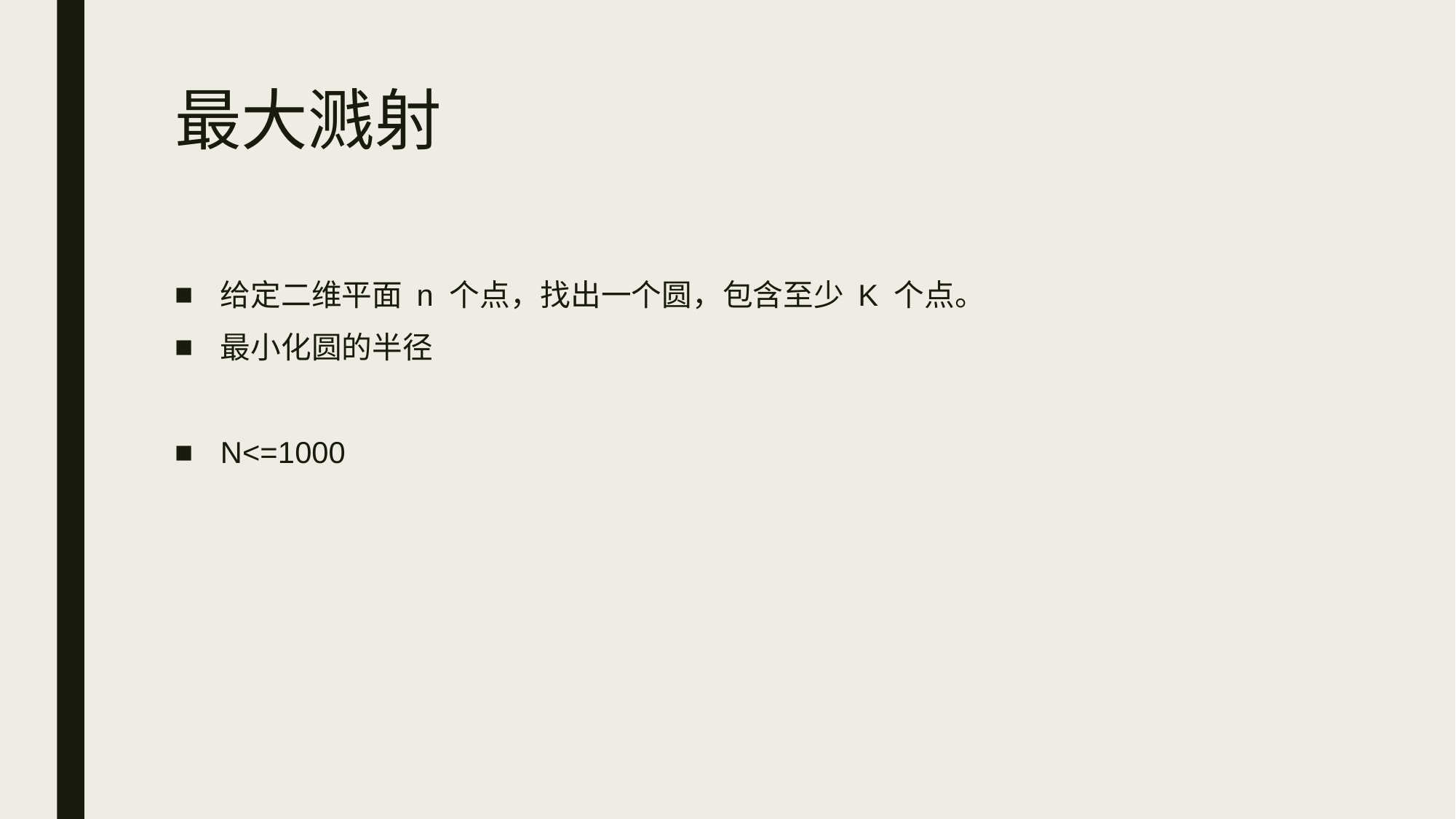

# 最大溅射
给定二维平面 n 个点，找出一个圆，包含至少 K 个点。
最小化圆的半径

N<=1000